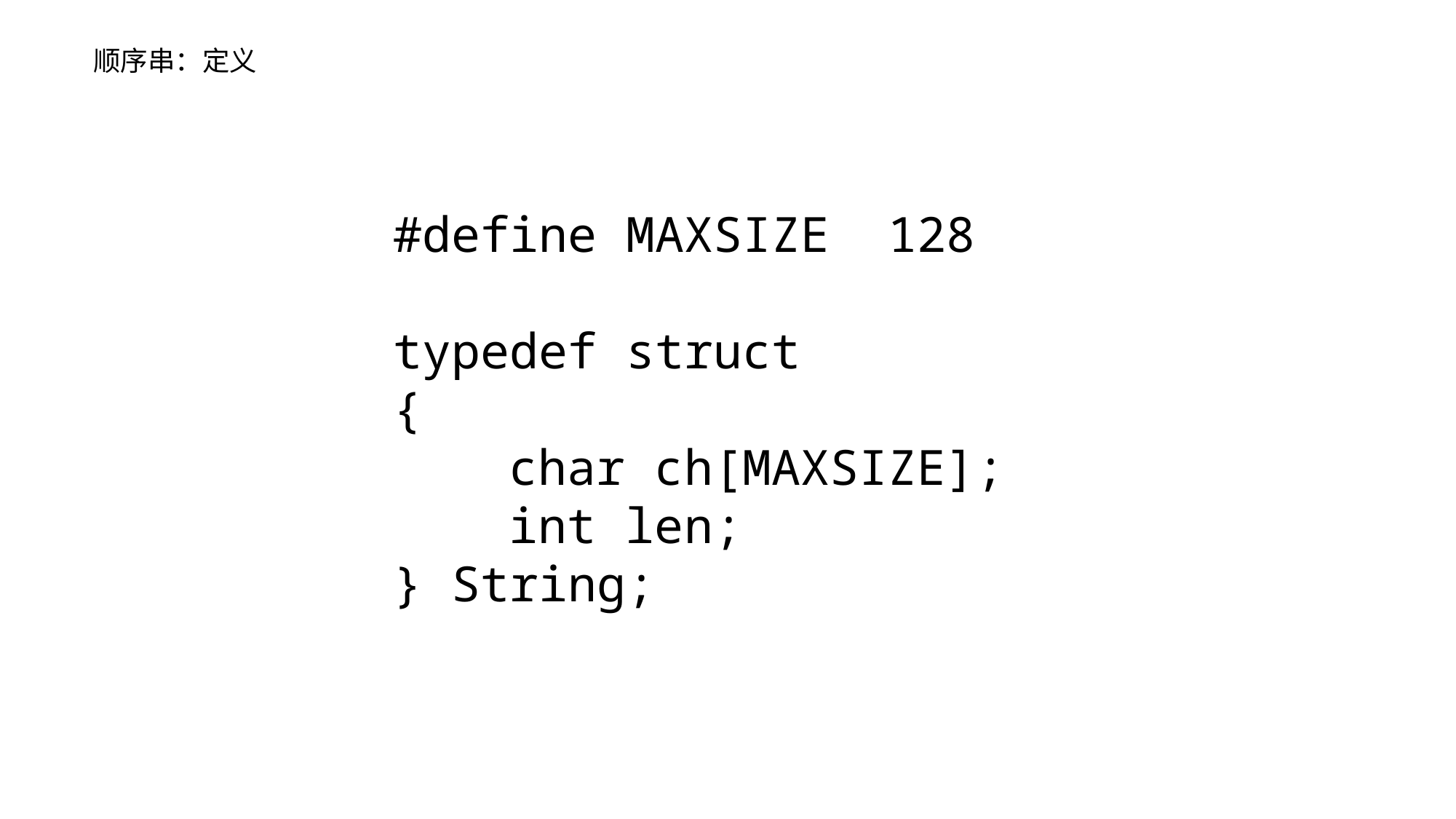

顺序串：定义
#define MAXSIZE  128

typedef struct
{
    char ch[MAXSIZE];
    int len;
} String;